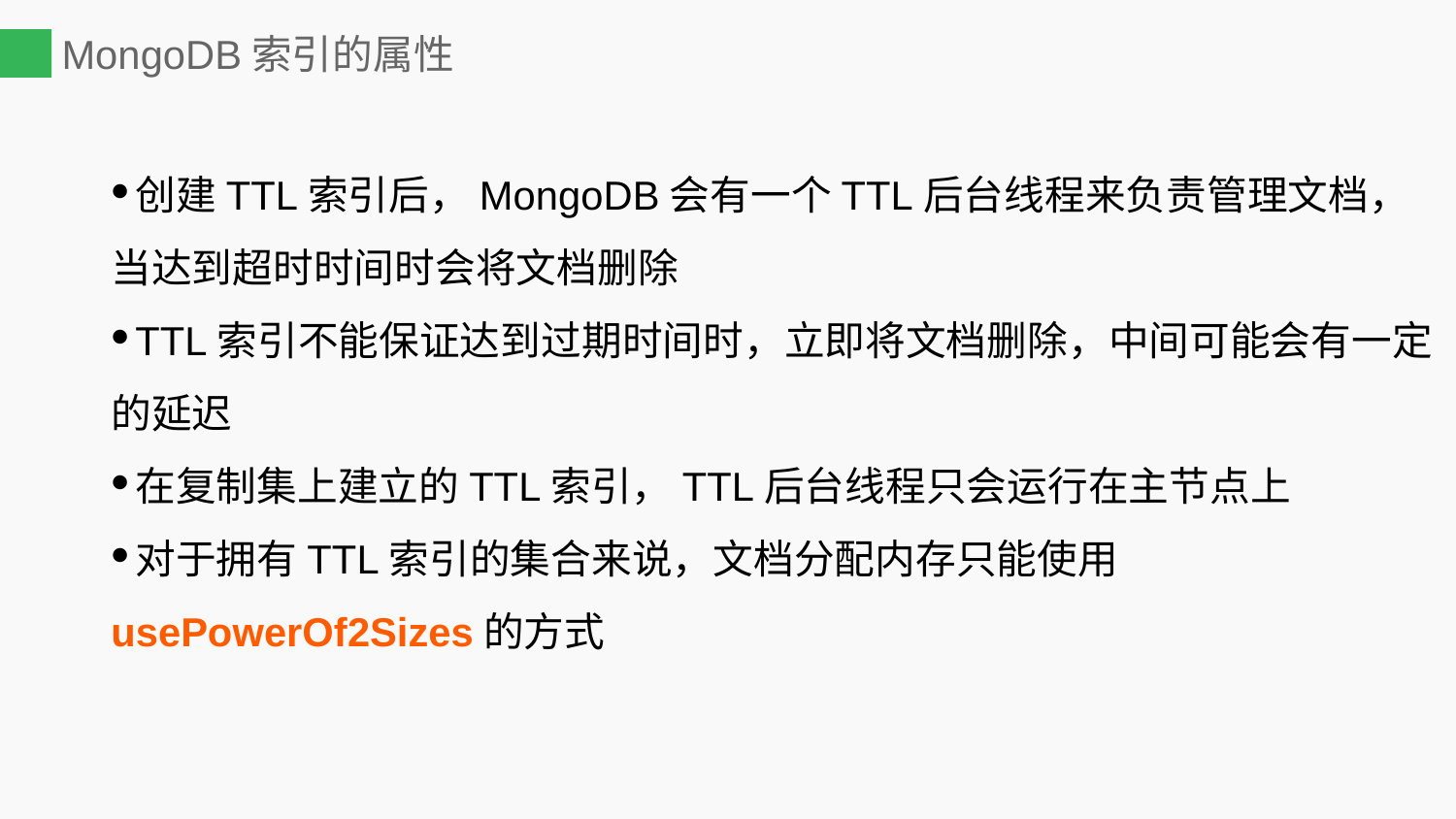

# MongoDB索引的属性
创建TTL索引后，MongoDB会有一个TTL后台线程来负责管理文档，当达到超时时间时会将文档删除
TTL索引不能保证达到过期时间时，立即将文档删除，中间可能会有一定的延迟
在复制集上建立的TTL索引，TTL后台线程只会运行在主节点上
对于拥有TTL索引的集合来说，文档分配内存只能使用usePowerOf2Sizes的方式